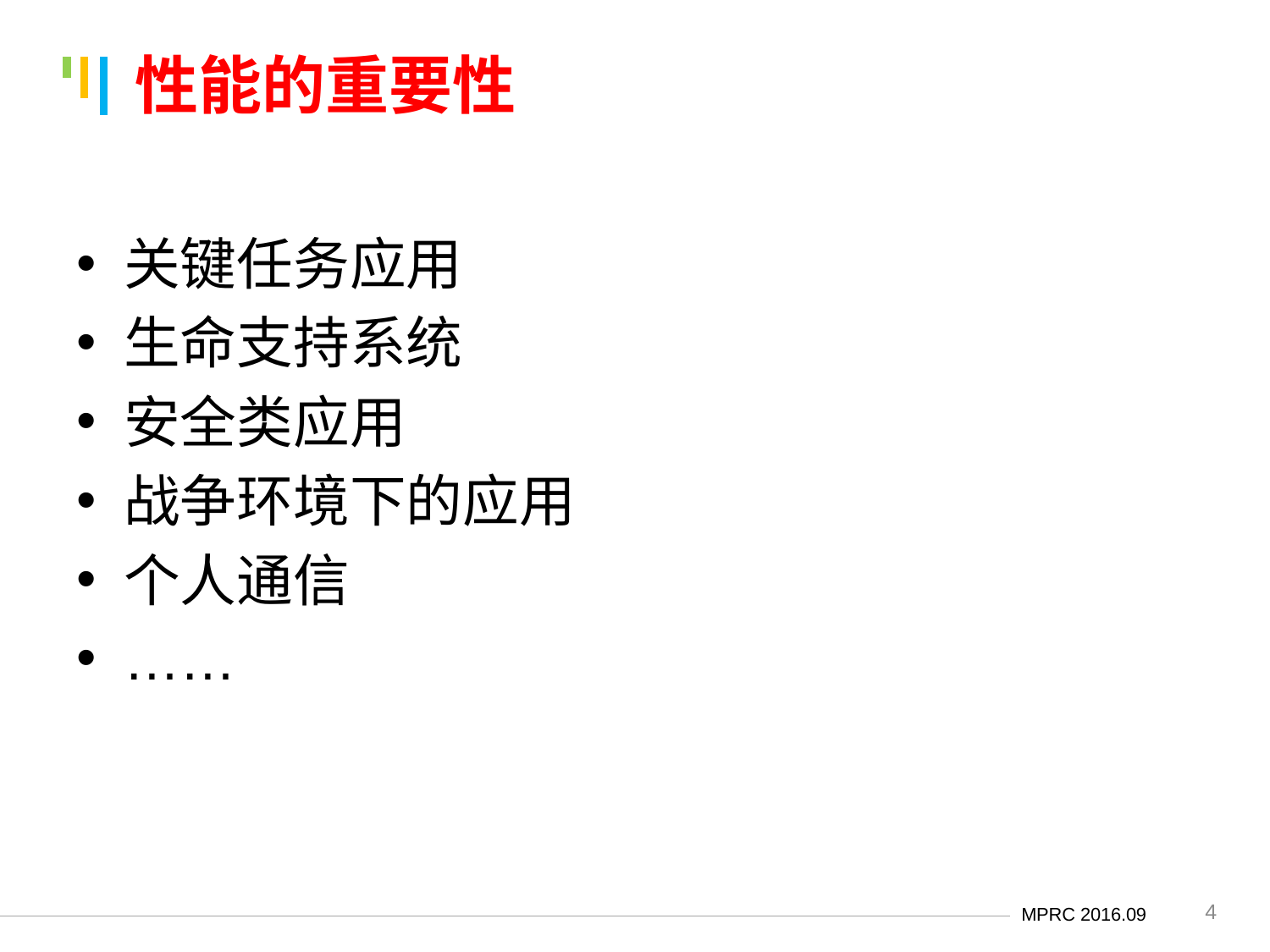

# 性能的重要性
关键任务应用
生命支持系统
安全类应用
战争环境下的应用
个人通信
……
4